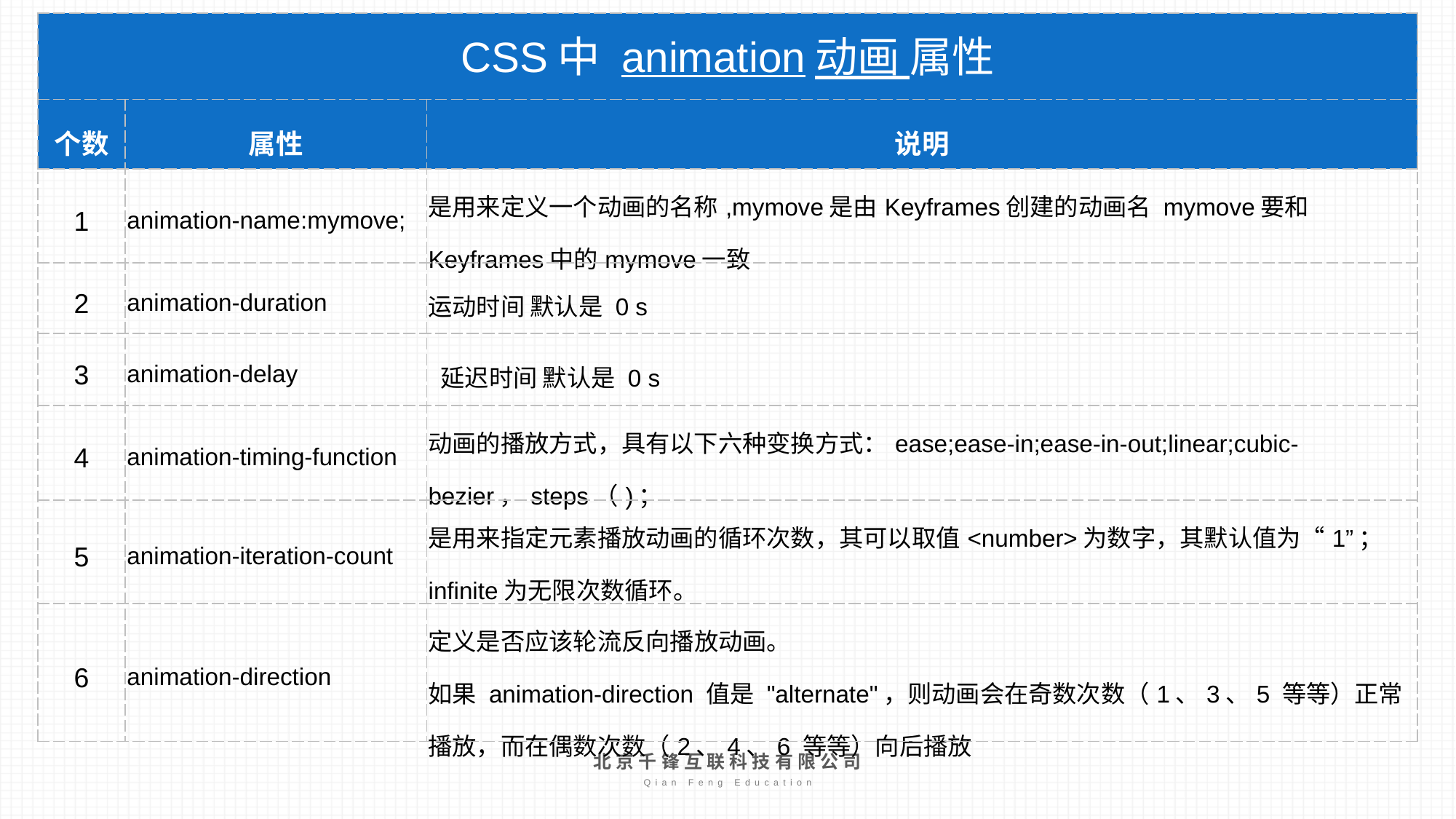

| CSS中 animation动画 属性 |  |  |
| --- | --- | --- |
| 个数 | 属性 | 说明 |
| 1 | animation-name:mymove; | 是用来定义一个动画的名称,mymove是由Keyframes创建的动画名 mymove要和Keyframes中的mymove一致 |
| 2 | animation-duration | 运动时间 默认是 0 s |
| 3 | animation-delay | 延迟时间 默认是 0 s |
| 4 | animation-timing-function | 动画的播放方式，具有以下六种变换方式：ease;ease-in;ease-in-out;linear;cubic-bezier，steps（)； |
| 5 | animation-iteration-count | 是用来指定元素播放动画的循环次数，其可以取值<number>为数字，其默认值为“1”；infinite为无限次数循环。 |
| 6 | animation-direction | 定义是否应该轮流反向播放动画。 如果 animation-direction 值是 "alternate"，则动画会在奇数次数（1、3、5 等等）正常播放，而在偶数次数（2、4、6 等等）向后播放 |
北京千锋互联科技有限公司
Qian Feng Education